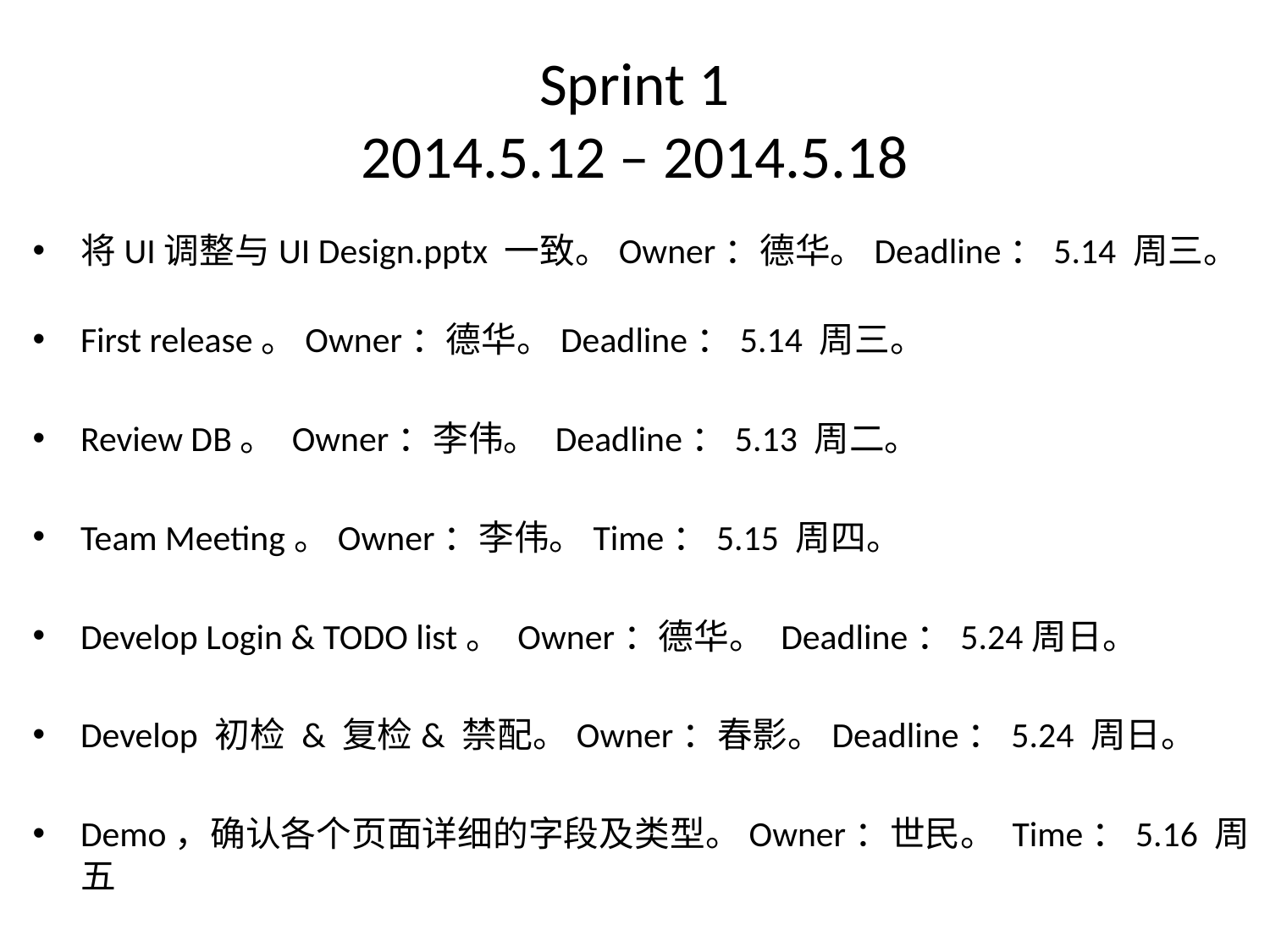

# Sprint 1 2014.5.12 – 2014.5.18
将UI调整与UI Design.pptx 一致。Owner：德华。Deadline：5.14 周三。

First release。Owner：德华。Deadline：5.14 周三。

Review DB。 Owner：李伟。 Deadline：5.13 周二。

Team Meeting。Owner：李伟。Time：5.15 周四。

Develop Login & TODO list。 Owner：德华。 Deadline：5.24周日。

Develop 初检 & 复检& 禁配。Owner：春影。Deadline：5.24 周日。

Demo，确认各个页面详细的字段及类型。Owner：世民。 Time：5.16 周五